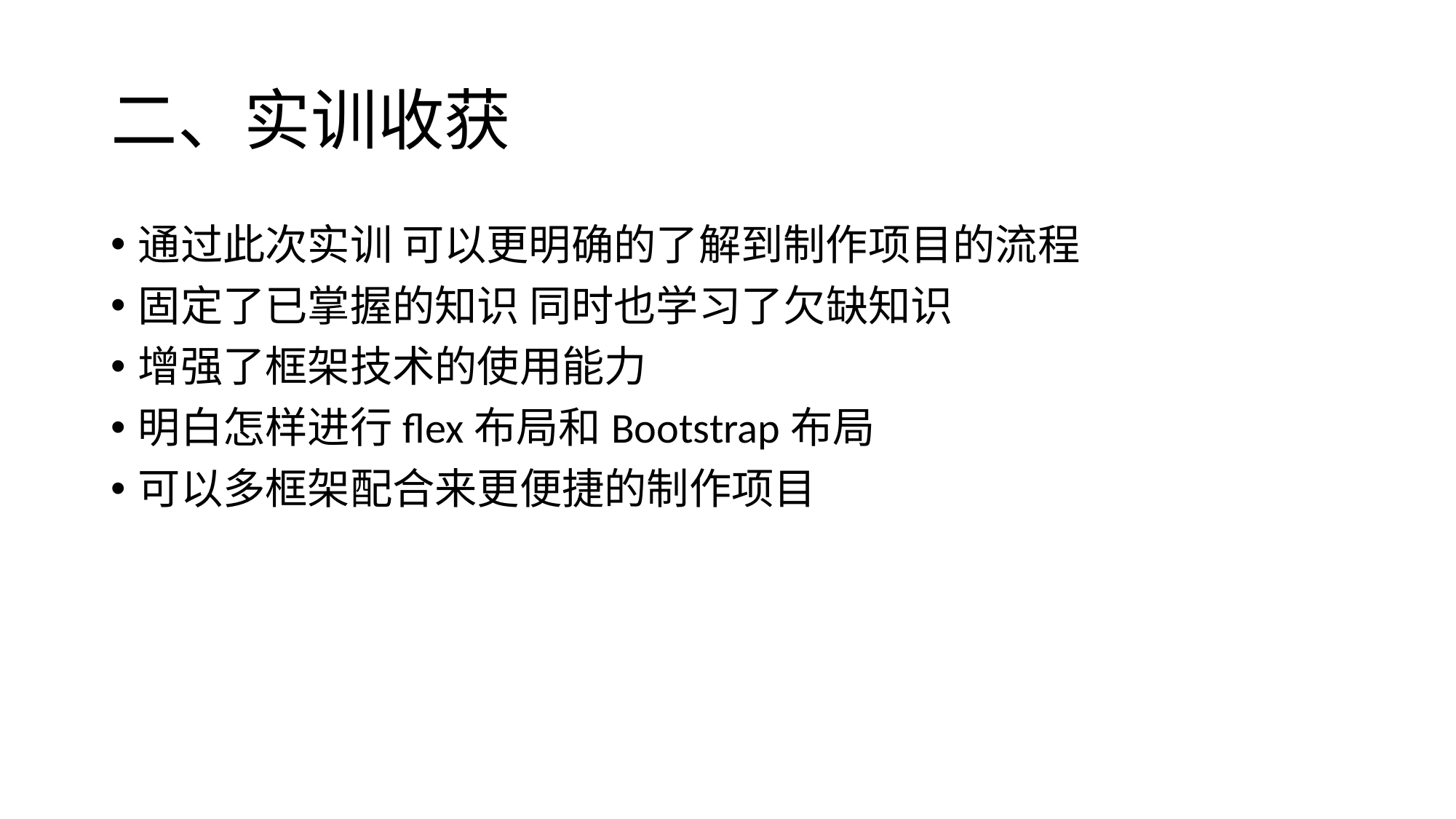

# 二、实训收获
通过此次实训 可以更明确的了解到制作项目的流程
固定了已掌握的知识 同时也学习了欠缺知识
增强了框架技术的使用能力
明白怎样进行flex布局和Bootstrap布局
可以多框架配合来更便捷的制作项目